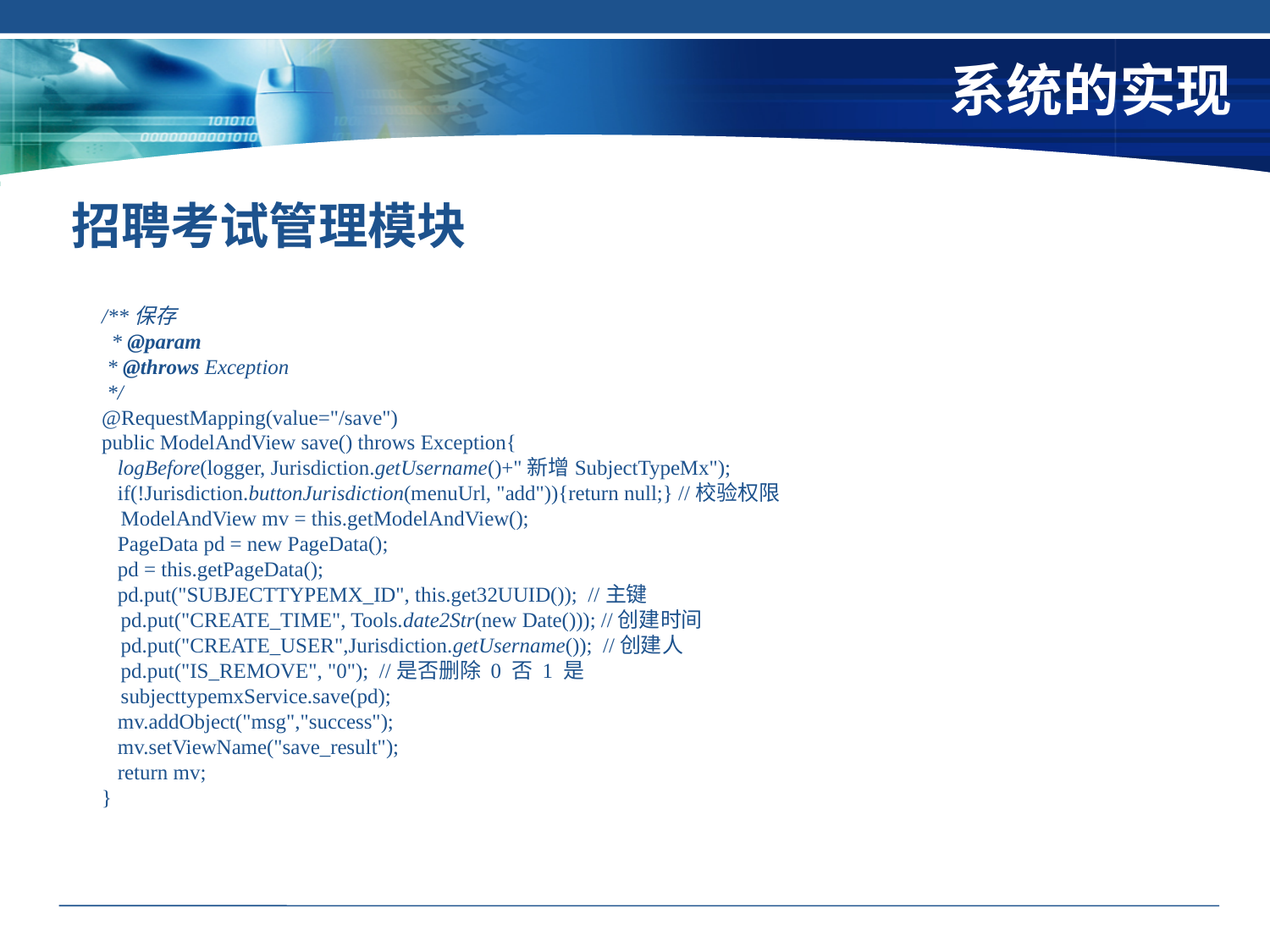

# 系统的实现
招聘考试管理模块

/**保存
 * @param
 * @throws Exception
 */
@RequestMapping(value="/save")
public ModelAndView save() throws Exception{
   logBefore(logger, Jurisdiction.getUsername()+"新增SubjectTypeMx");
   if(!Jurisdiction.buttonJurisdiction(menuUrl, "add")){return null;} //校验权限
   ModelAndView mv = this.getModelAndView();
   PageData pd = new PageData();
   pd = this.getPageData();
   pd.put("SUBJECTTYPEMX_ID", this.get32UUID());  //主键
   pd.put("CREATE_TIME", Tools.date2Str(new Date())); //创建时间
   pd.put("CREATE_USER",Jurisdiction.getUsername());  //创建人
   pd.put("IS_REMOVE", "0");  //是否删除 0 否 1 是
   subjecttypemxService.save(pd);
   mv.addObject("msg","success");
   mv.setViewName("save_result");
   return mv;
}